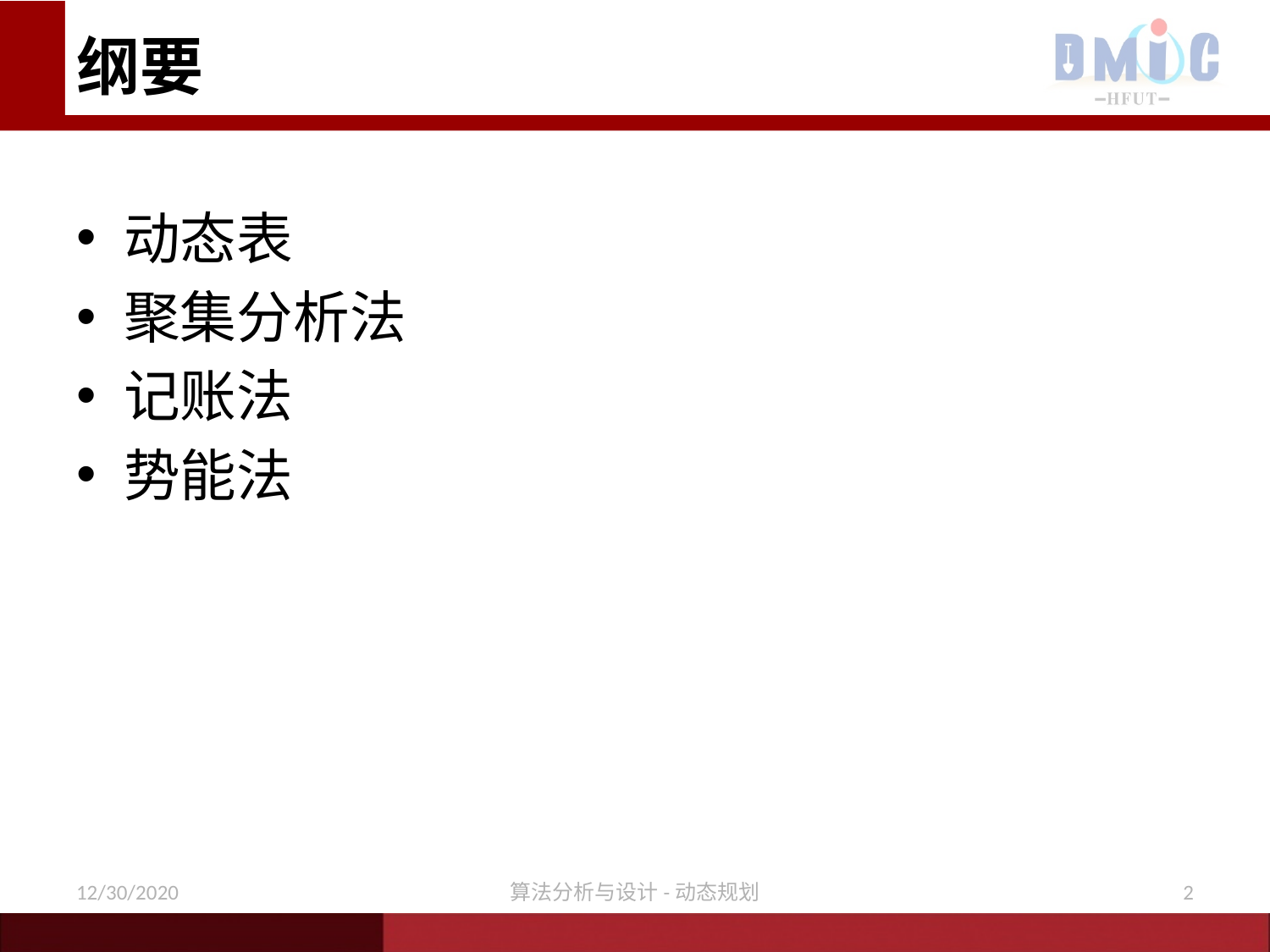

# 纲要
动态表
聚集分析法
记账法
势能法

12/30/2020
算法分析与设计-动态规划
2